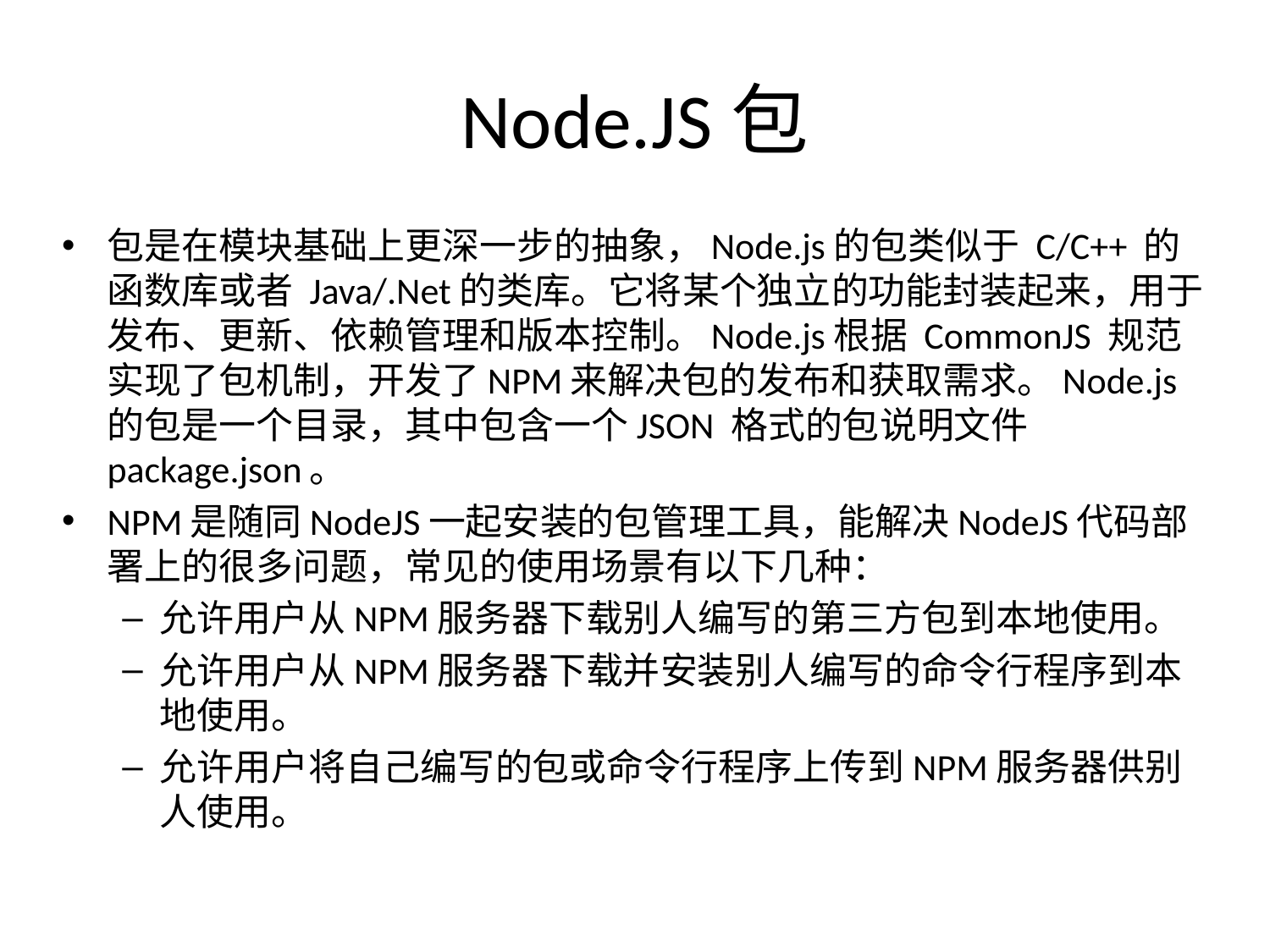

# Node.JS包
包是在模块基础上更深一步的抽象，Node.js的包类似于 C/C++ 的函数库或者 Java/.Net的类库。它将某个独立的功能封装起来，用于发布、更新、依赖管理和版本控制。Node.js根据 CommonJS 规范实现了包机制，开发了NPM来解决包的发布和获取需求。Node.js 的包是一个目录，其中包含一个JSON 格式的包说明文件package.json。
NPM是随同NodeJS一起安装的包管理工具，能解决NodeJS代码部署上的很多问题，常见的使用场景有以下几种：
允许用户从NPM服务器下载别人编写的第三方包到本地使用。
允许用户从NPM服务器下载并安装别人编写的命令行程序到本地使用。
允许用户将自己编写的包或命令行程序上传到NPM服务器供别人使用。